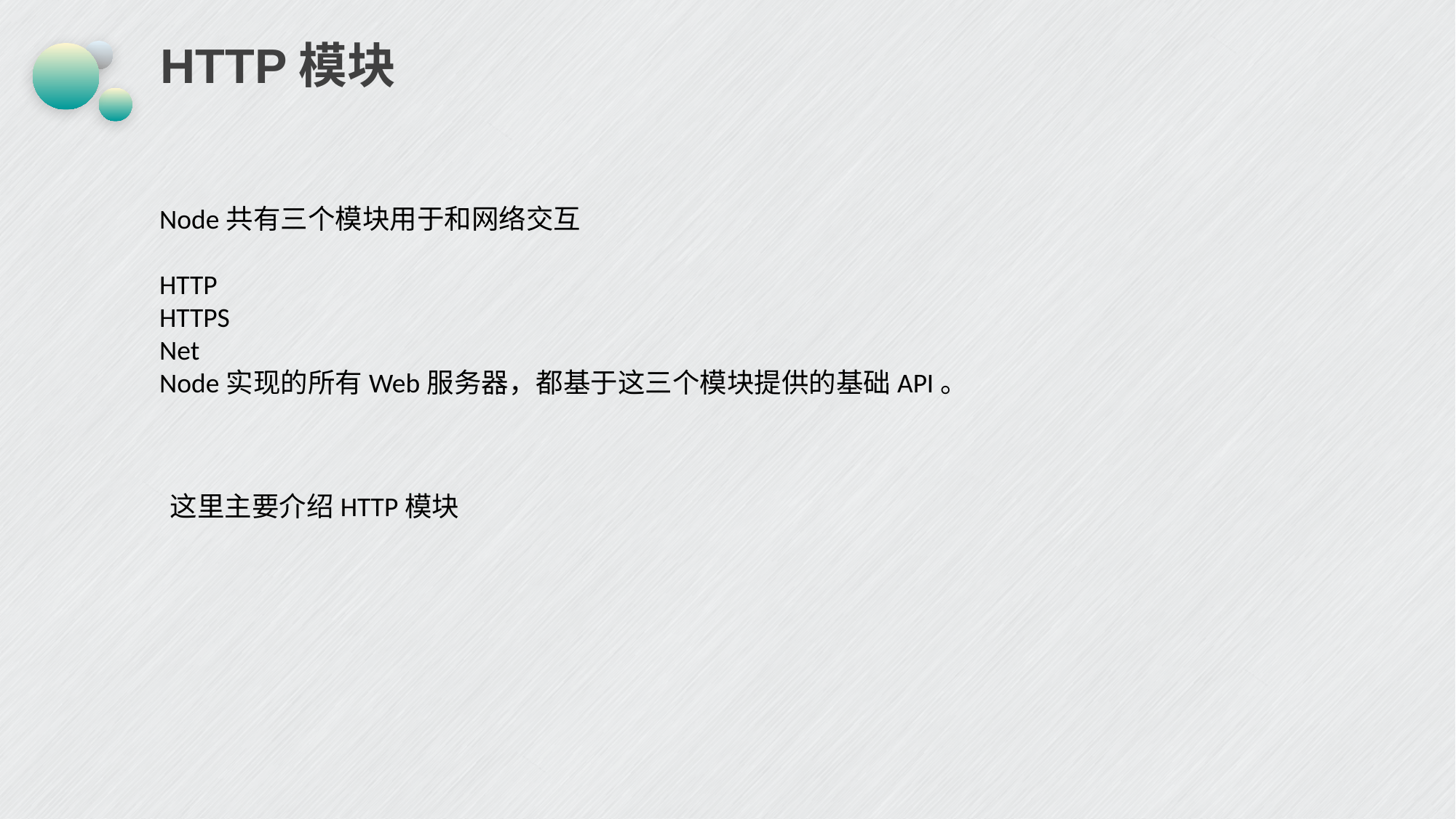

# HTTP模块

Node共有三个模块用于和网络交互

HTTP
HTTPS
Net
Node实现的所有Web服务器，都基于这三个模块提供的基础API。
这里主要介绍HTTP模块